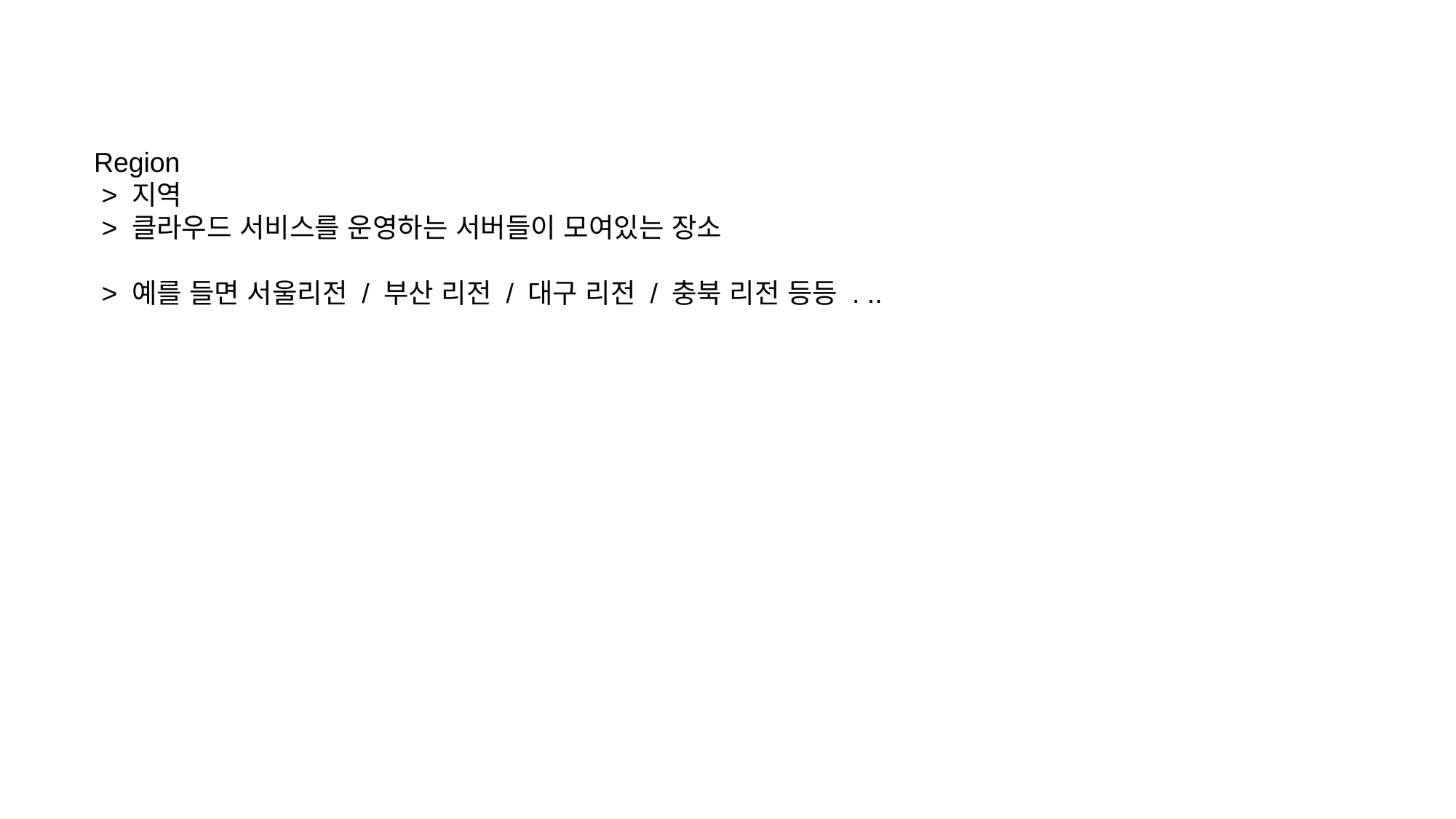

Region
 > 지역
 > 클라우드 서비스를 운영하는 서버들이 모여있는 장소

 > 예를 들면 서울리전 / 부산 리전 / 대구 리전 / 충북 리전 등등 . ..